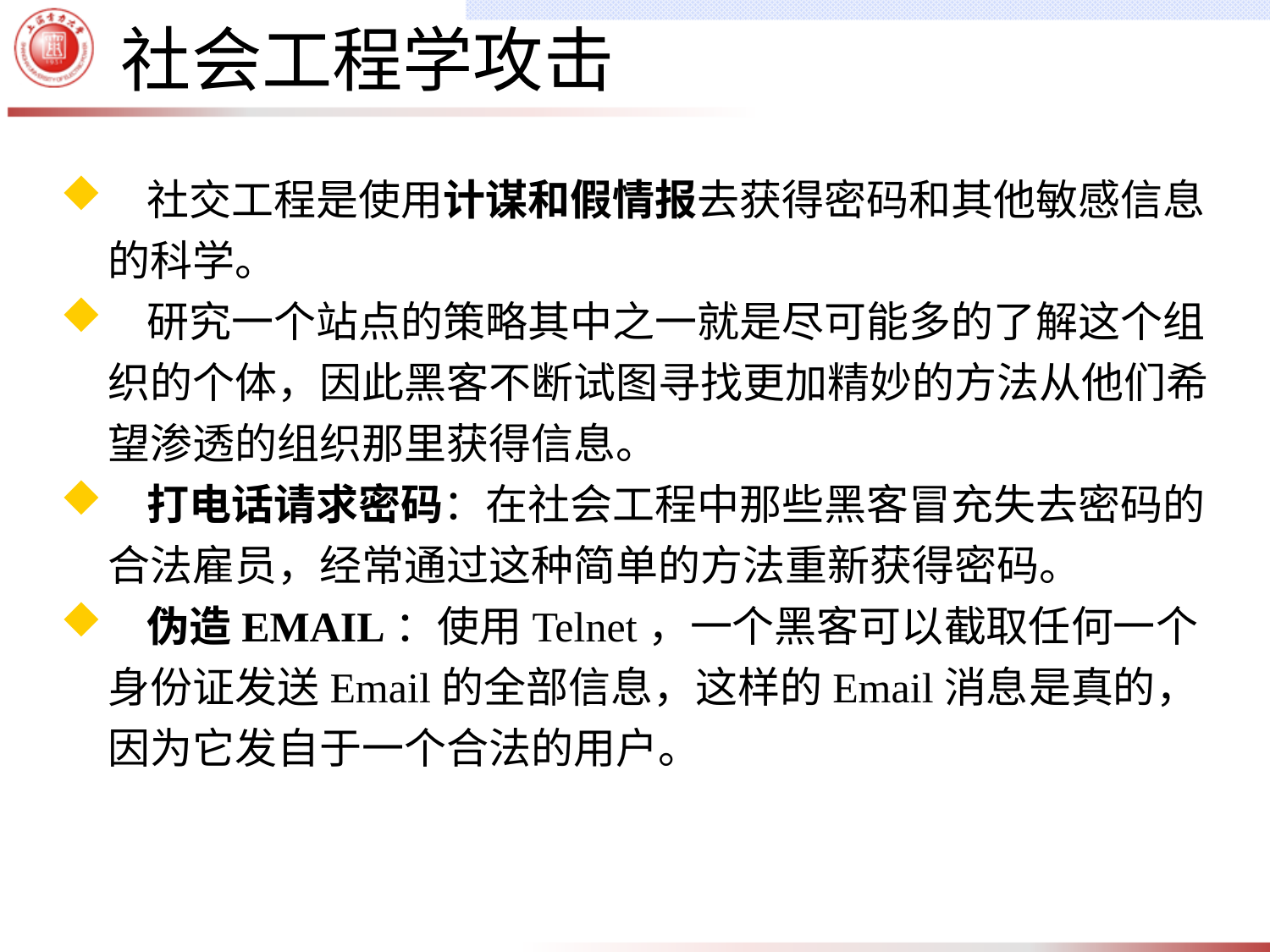

社会工程学攻击
   社交工程是使用计谋和假情报去获得密码和其他敏感信息的科学。
   研究一个站点的策略其中之一就是尽可能多的了解这个组织的个体，因此黑客不断试图寻找更加精妙的方法从他们希望渗透的组织那里获得信息。
   打电话请求密码：在社会工程中那些黑客冒充失去密码的合法雇员，经常通过这种简单的方法重新获得密码。
   伪造EMAIL：使用Telnet，一个黑客可以截取任何一个身份证发送Email的全部信息，这样的Email消息是真的，因为它发自于一个合法的用户。